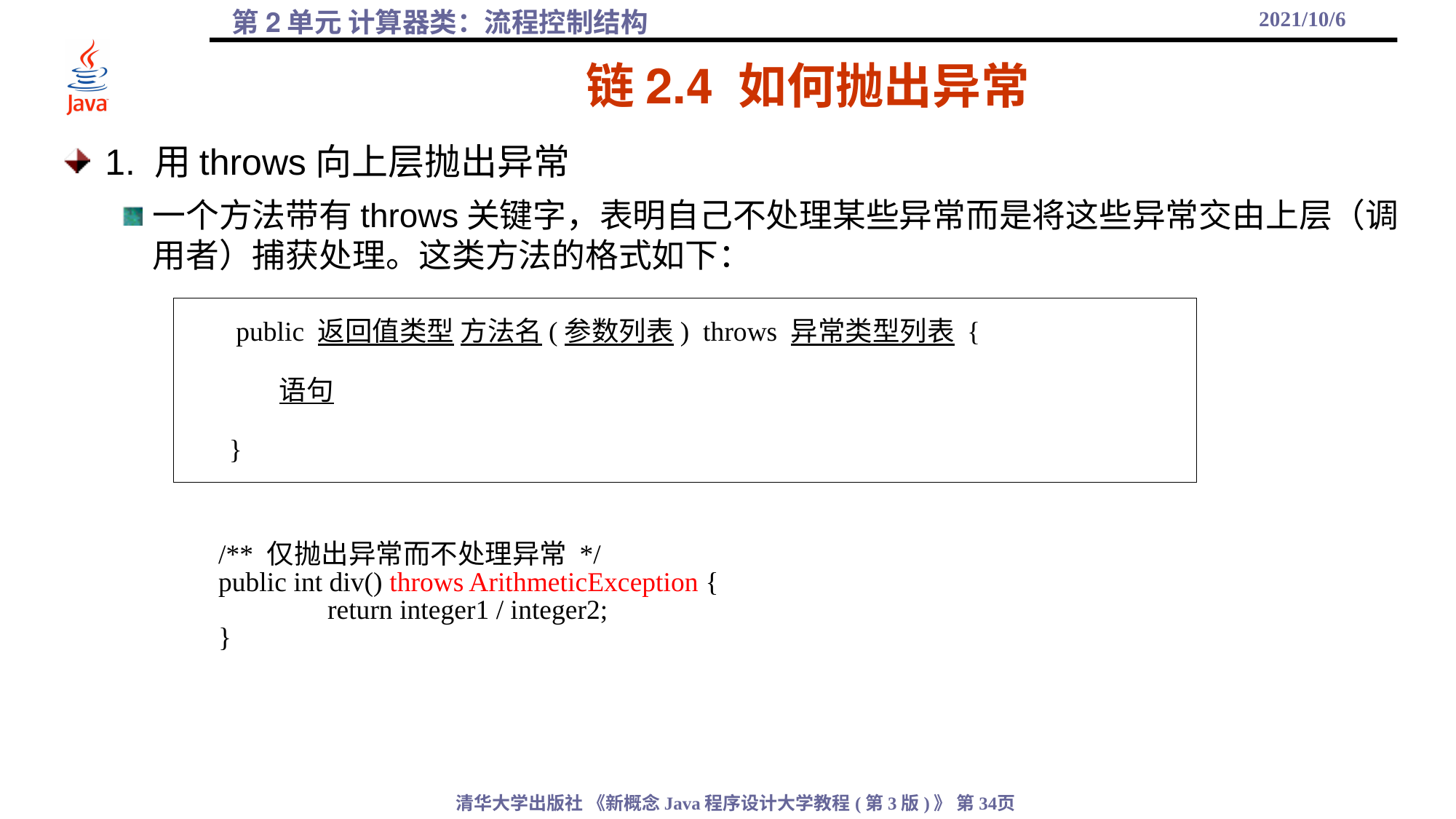

2021/10/6
# 链2.4 如何抛出异常

1. 用throws向上层抛出异常
一个方法带有throws关键字，表明自己不处理某些异常而是将这些异常交由上层（调用者）捕获处理。这类方法的格式如下：

         public 返回值类型 方法名(参数列表)  throws 异常类型列表 {
                语句
        }

	/** 仅抛出异常而不处理异常 */
	public int div() throws ArithmeticException {
		return integer1 / integer2;
	}